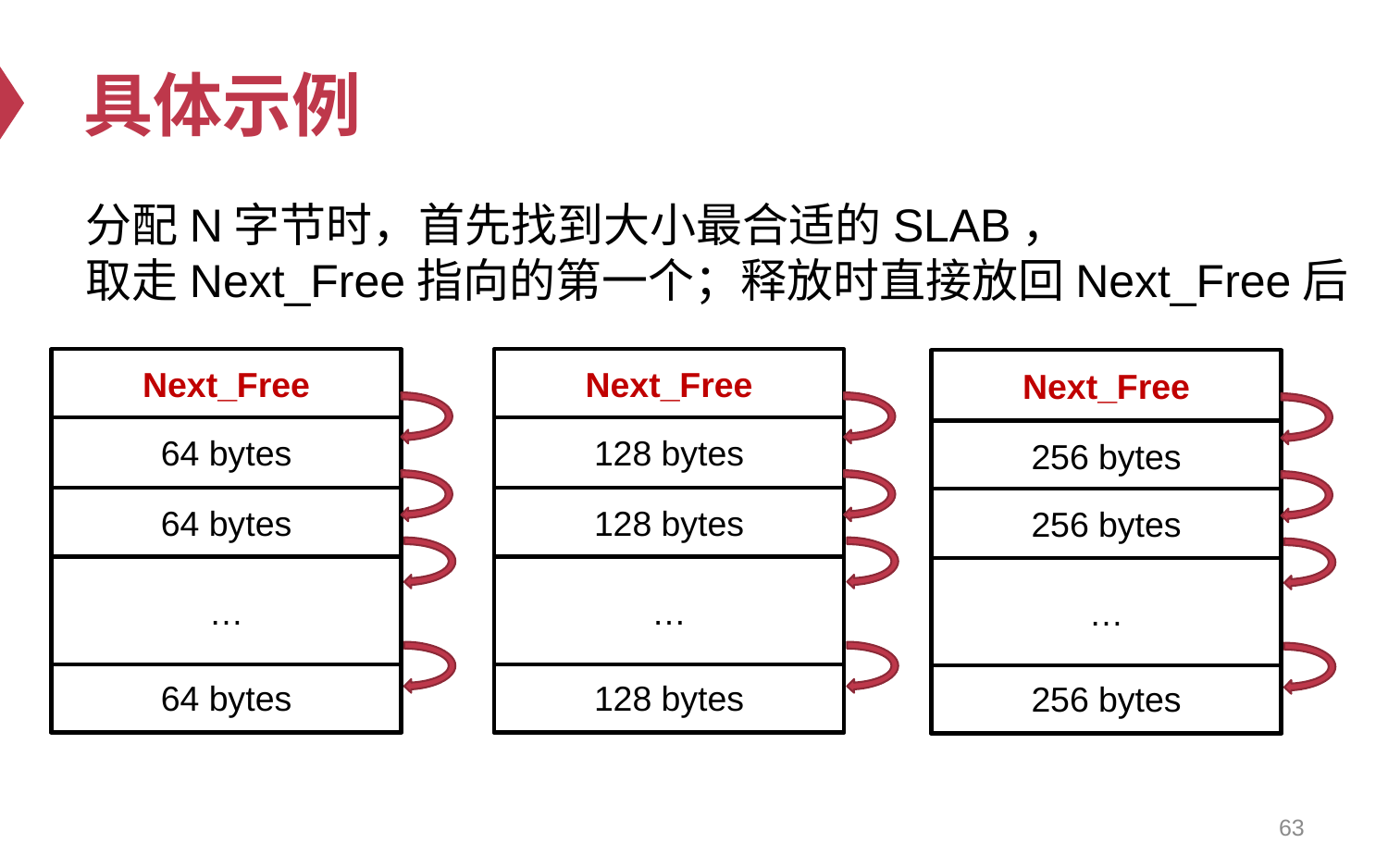

# 具体示例
分配N字节时，首先找到大小最合适的SLAB，
取走Next_Free指向的第一个；释放时直接放回Next_Free后
Next_Free
Next_Free
Next_Free

64 bytes
128 bytes
256 bytes

64 bytes
128 bytes
256 bytes

…
…
…

64 bytes
128 bytes
256 bytes
63